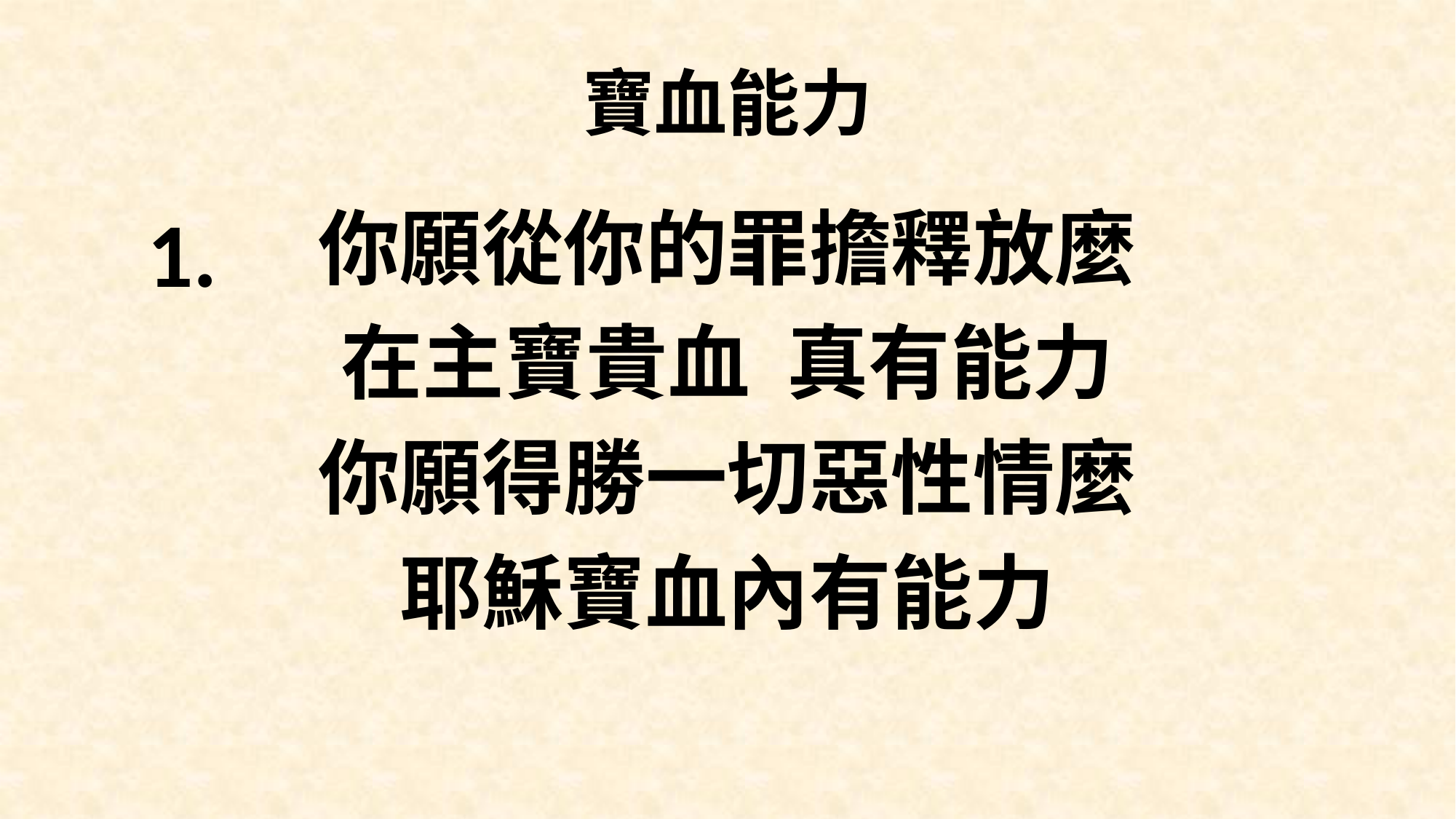

# 寶血能力
你願從你的罪擔釋放麼
在主寶貴血  真有能力
你願得勝一切惡性情麼
耶穌寶血內有能力
1.